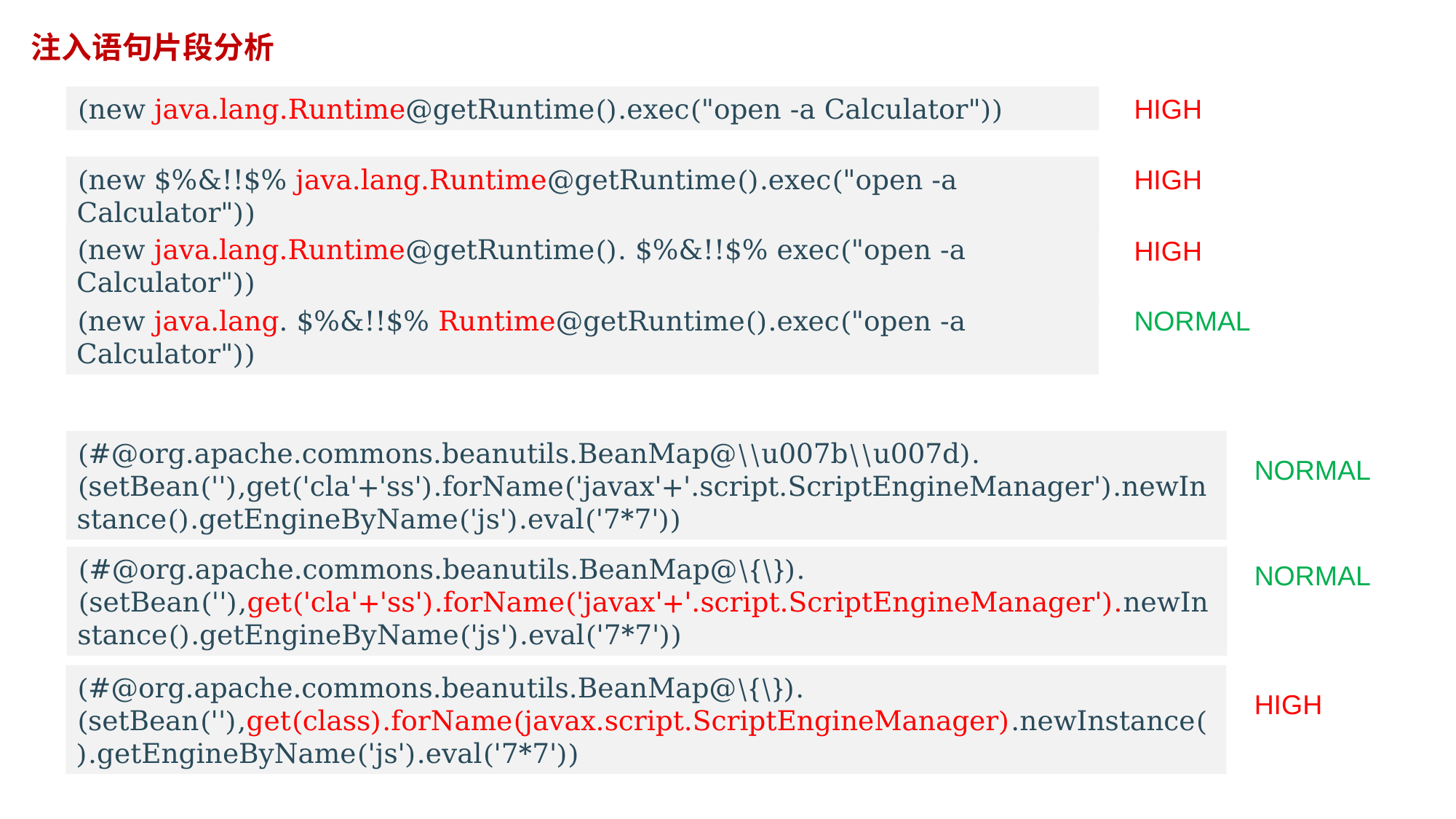

注入语句片段分析
(new java.lang.Runtime@getRuntime().exec("open -a Calculator"))
HIGH
(new $%&!!$% java.lang.Runtime@getRuntime().exec("open -a Calculator"))
HIGH
(new java.lang.Runtime@getRuntime(). $%&!!$% exec("open -a Calculator"))
HIGH
(new java.lang. $%&!!$% Runtime@getRuntime().exec("open -a Calculator"))
NORMAL
(#@org.apache.commons.beanutils.BeanMap@\\u007b\\u007d).(setBean(''),get('cla'+'ss').forName('javax'+'.script.ScriptEngineManager').newInstance().getEngineByName('js').eval('7*7'))
NORMAL
(#@org.apache.commons.beanutils.BeanMap@\{\}).(setBean(''),get('cla'+'ss').forName('javax'+'.script.ScriptEngineManager').newInstance().getEngineByName('js').eval('7*7'))
NORMAL
(#@org.apache.commons.beanutils.BeanMap@\{\}).(setBean(''),get(class).forName(javax.script.ScriptEngineManager).newInstance().getEngineByName('js').eval('7*7'))
HIGH